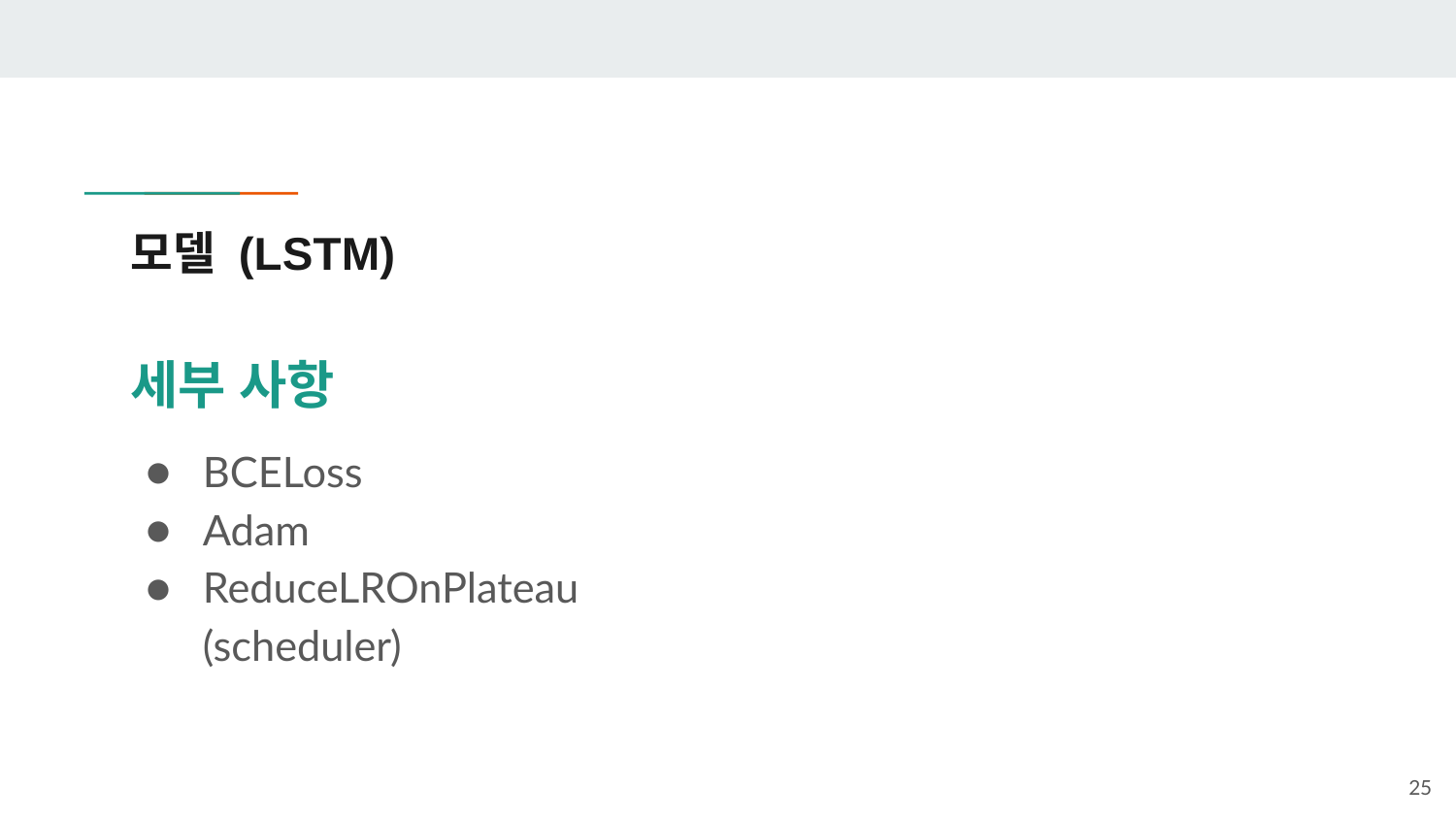

# 모델 (LSTM)

세부 사항
BCELoss
Adam
ReduceLROnPlateau
(scheduler)
25